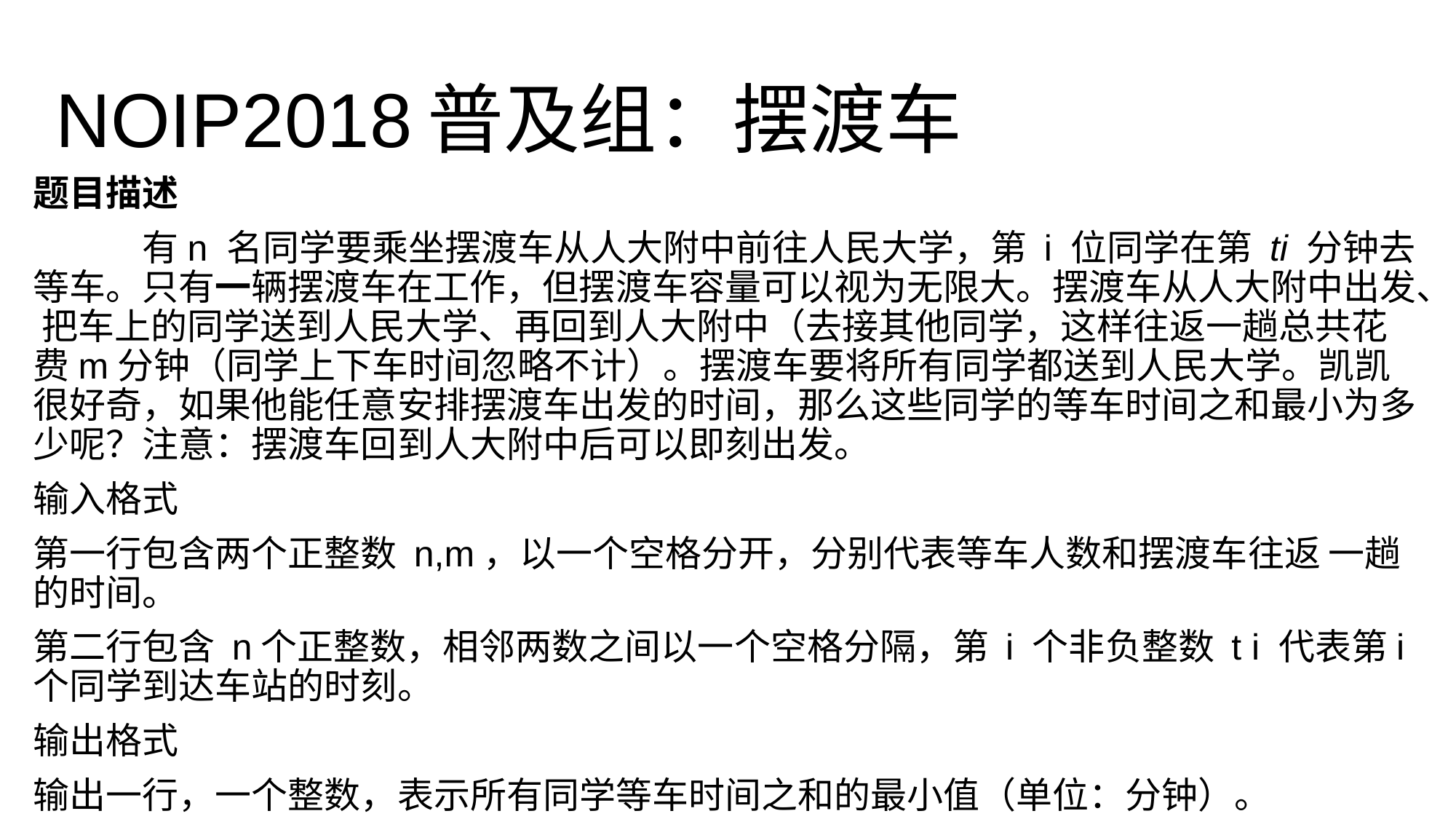

# NOIP2018普及组：摆渡车
题目描述
	有n 名同学要乘坐摆渡车从人大附中前往人民大学，第 i 位同学在第 ti​ 分钟去 等车。只有一辆摆渡车在工作，但摆渡车容量可以视为无限大。摆渡车从人大附中出发、 把车上的同学送到人民大学、再回到人大附中（去接其他同学，这样往返一趟总共花费m分钟（同学上下车时间忽略不计）。摆渡车要将所有同学都送到人民大学。凯凯很好奇，如果他能任意安排摆渡车出发的时间，那么这些同学的等车时间之和最小为多少呢？注意：摆渡车回到人大附中后可以即刻出发。
输入格式
第一行包含两个正整数 n,m，以一个空格分开，分别代表等车人数和摆渡车往返 一趟的时间。
第二行包含 n个正整数，相邻两数之间以一个空格分隔，第 i 个非负整数 t i 代表第i个同学到达车站的时刻。
输出格式
输出一行，一个整数，表示所有同学等车时间之和的最小值（单位：分钟）。